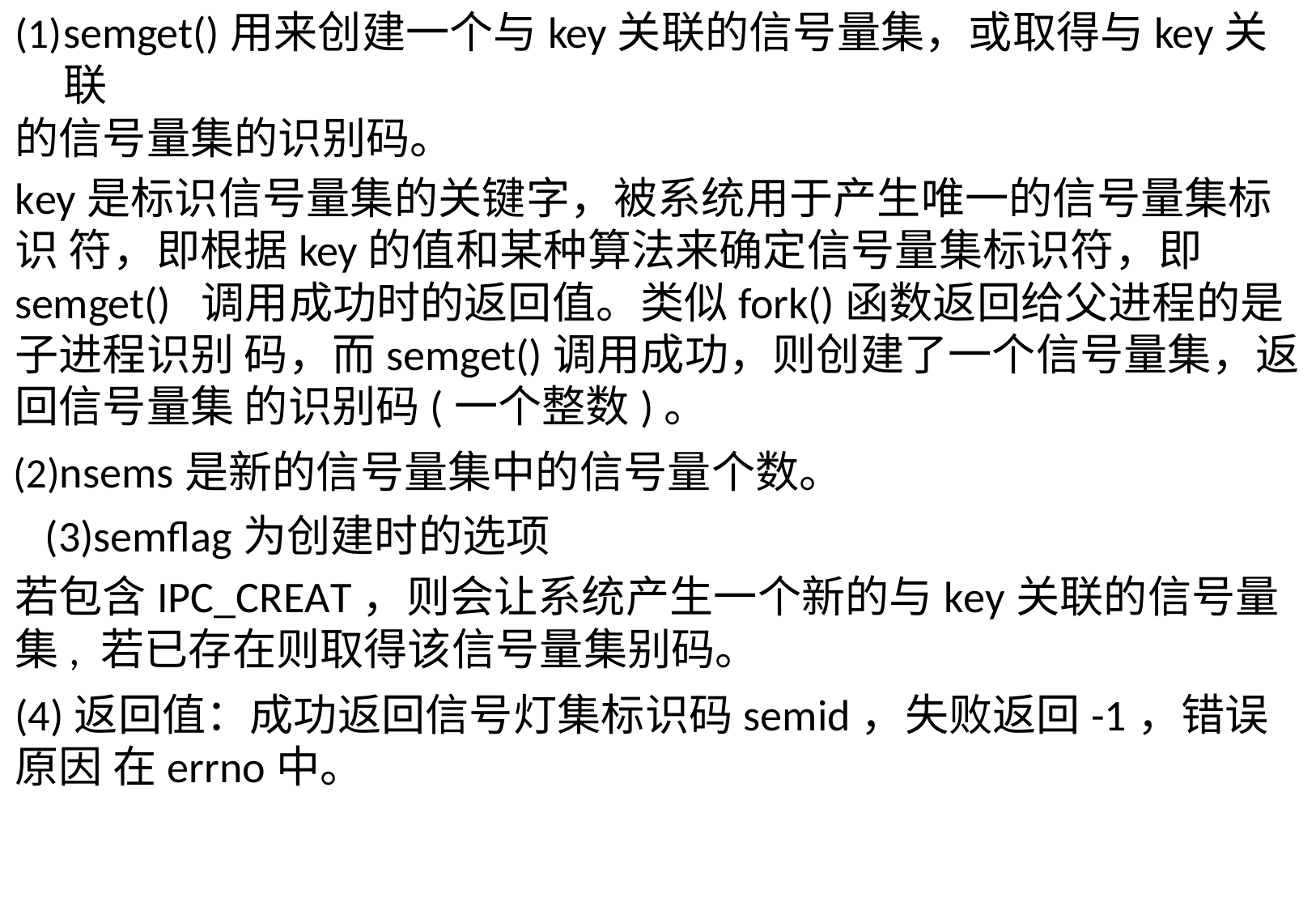

semget()用来创建一个与key关联的信号量集，或取得与key关联
的信号量集的识别码。
key是标识信号量集的关键字，被系统用于产生唯一的信号量集标识 符，即根据key的值和某种算法来确定信号量集标识符，即semget()  调用成功时的返回值。类似fork()函数返回给父进程的是子进程识别 码，而semget()调用成功，则创建了一个信号量集，返回信号量集 的识别码(一个整数)。
nsems是新的信号量集中的信号量个数。  (3)semflag为创建时的选项
若包含IPC_CREAT，则会让系统产生一个新的与key关联的信号量集, 若已存在则取得该信号量集别码。
(4)返回值：成功返回信号灯集标识码semid，失败返回-1，错误原因 在errno中。